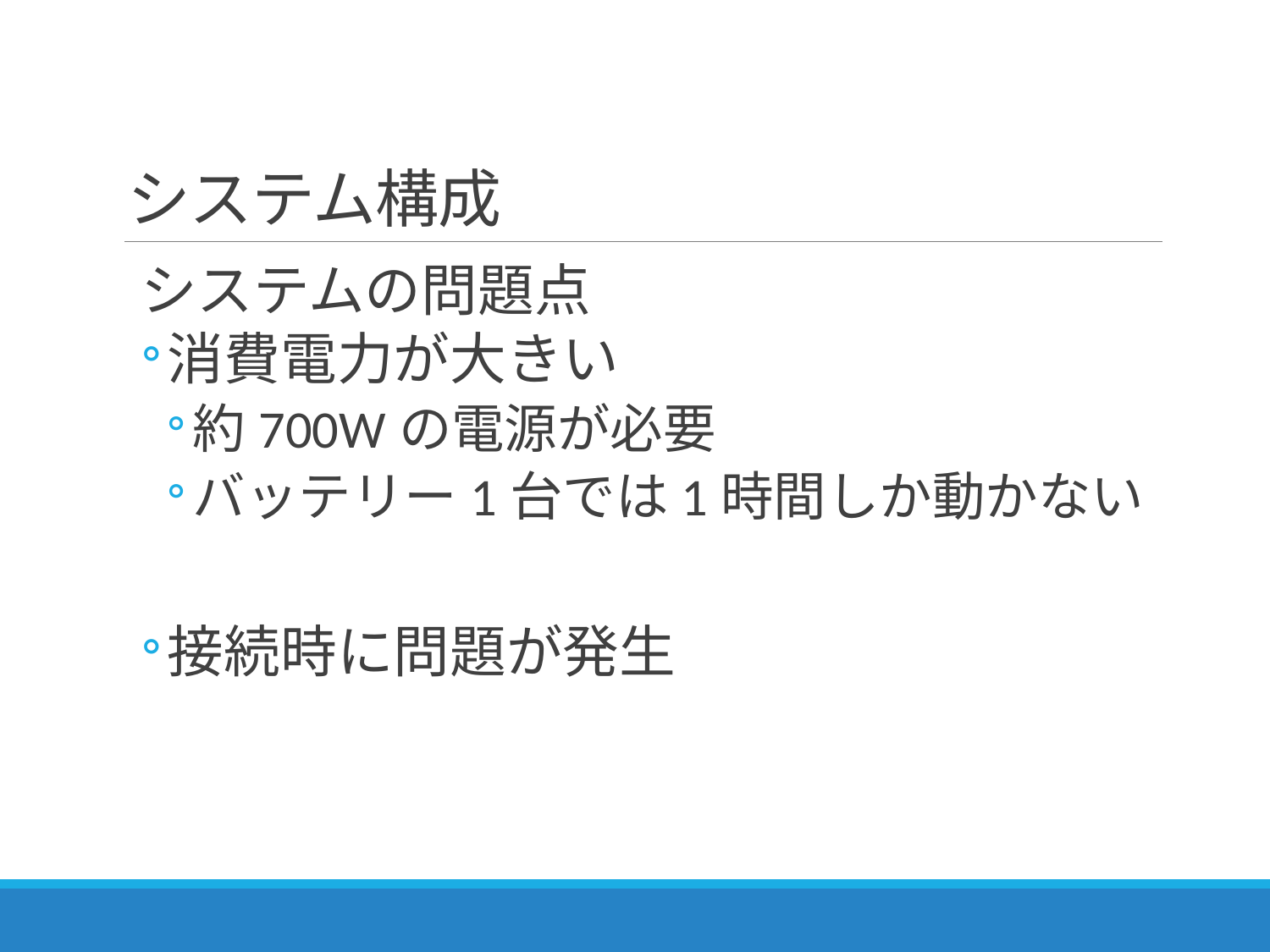

# システム構成
 システムの問題点
消費電力が大きい
約700Wの電源が必要
バッテリー1台では1時間しか動かない

接続時に問題が発生